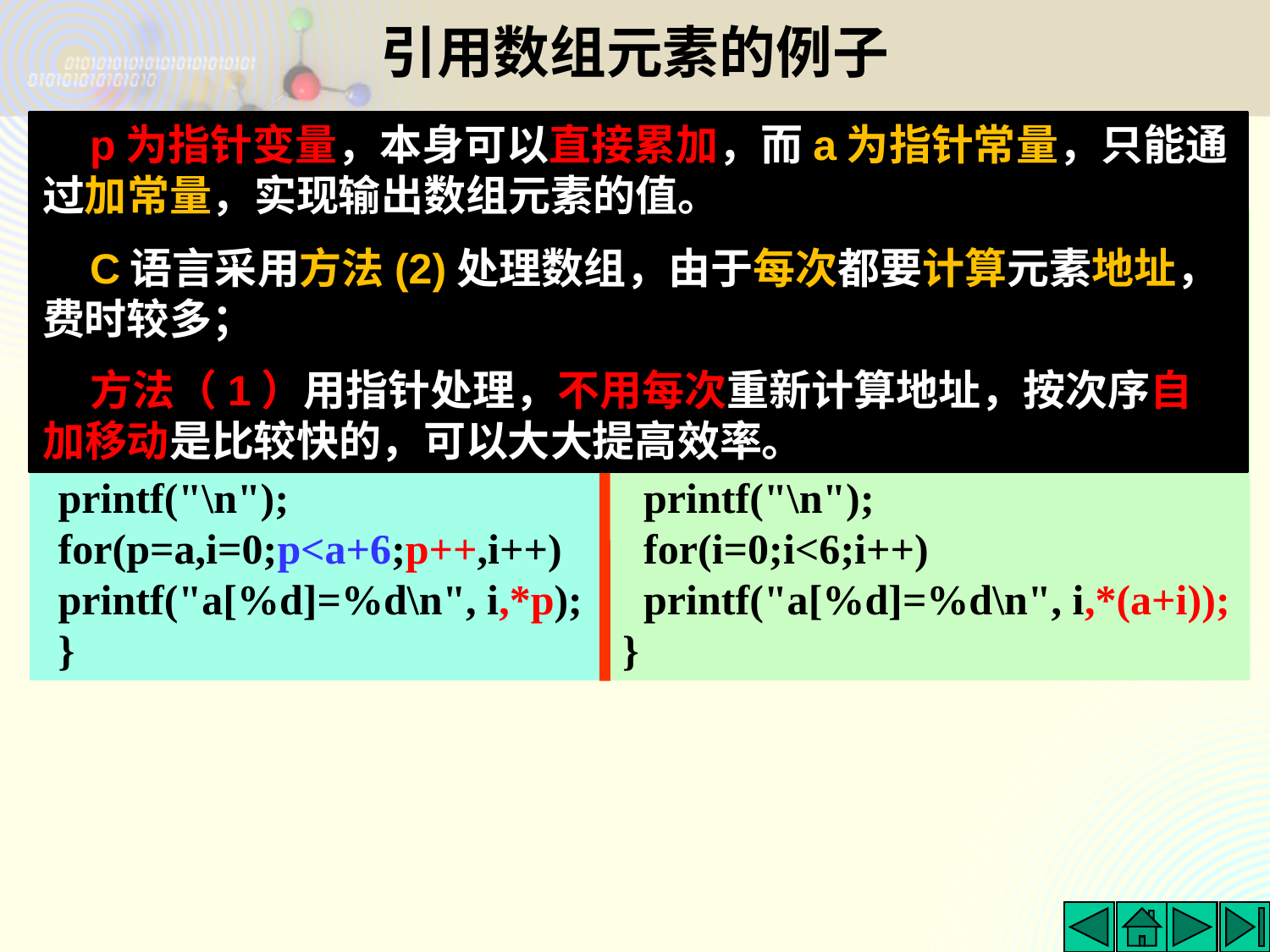

# 引用数组元素的例子
    p为指针变量，本身可以直接累加，而a为指针常量，只能通过加常量，实现输出数组元素的值。
    C语言采用方法(2)处理数组，由于每次都要计算元素地址，费时较多；
    方法（1）用指针处理，不用每次重新计算地址，按次序自加移动是比较快的，可以大大提高效率。

（1）通过指针引用
#include<stdio.h>
void main()
 {int a[6]={1,3,5,7,9,11};
int *p,i;
printf("\n");
for(p=a,i=0;p<a+6;p++,i++)
printf("a[%d]=%d\n", i,*p);
}

（2）通过常量指针引用
#include<stdio.h>
void main()
 {int a[6]={1,3,5,7,9,11};
  int i;
  printf("\n");
  for(i=0;i<6;i++)
  printf("a[%d]=%d\n", i,*(a+i));
}